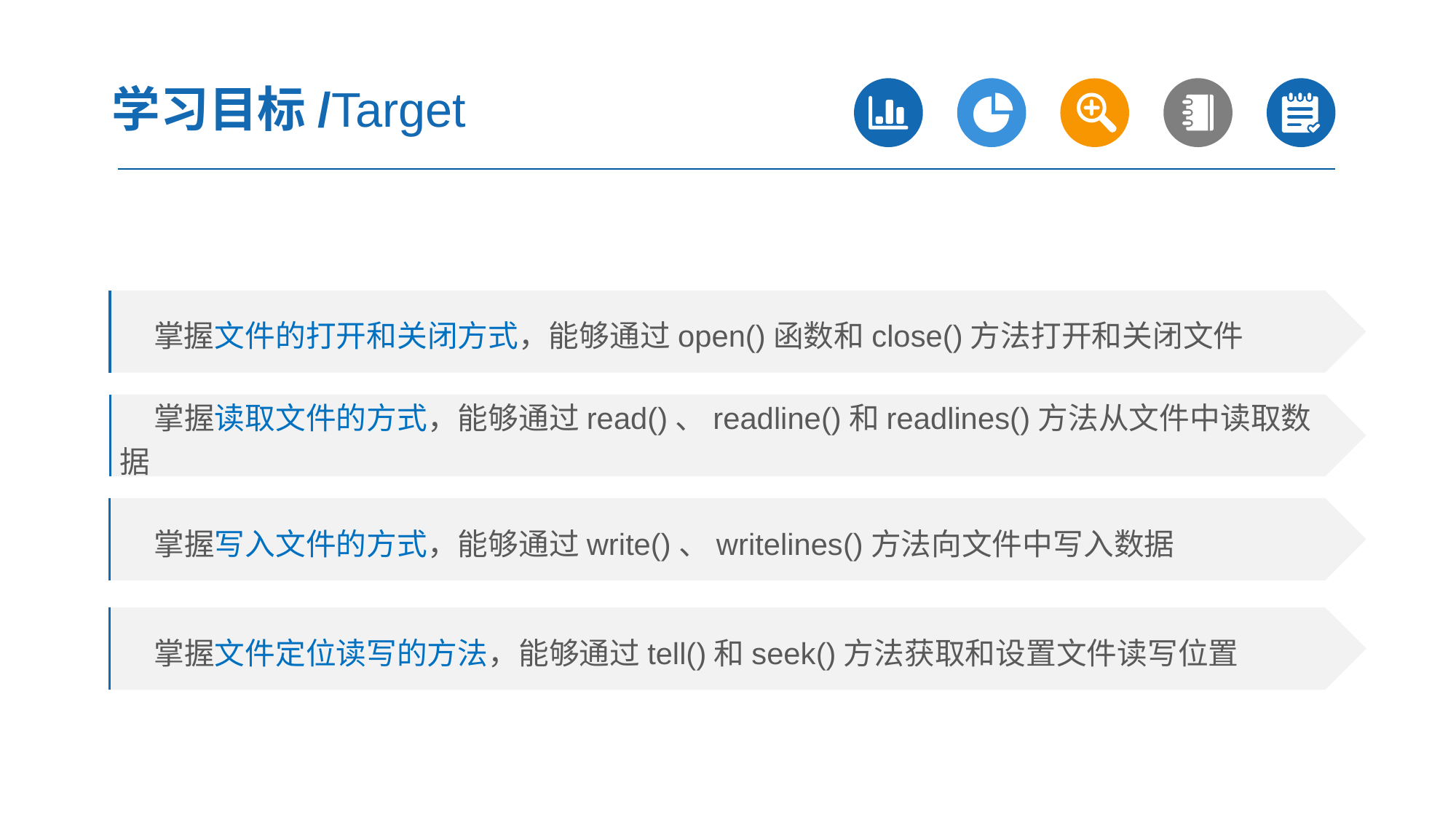

学习目标/Target
    掌握文件的打开和关闭方式，能够通过open()函数和close()方法打开和关闭文件

    掌握读取文件的方式，能够通过read()、readline()和readlines()方法从文件中读取数据

    掌握写入文件的方式，能够通过write()、writelines()方法向文件中写入数据

    掌握文件定位读写的方法，能够通过tell()和seek()方法获取和设置文件读写位置